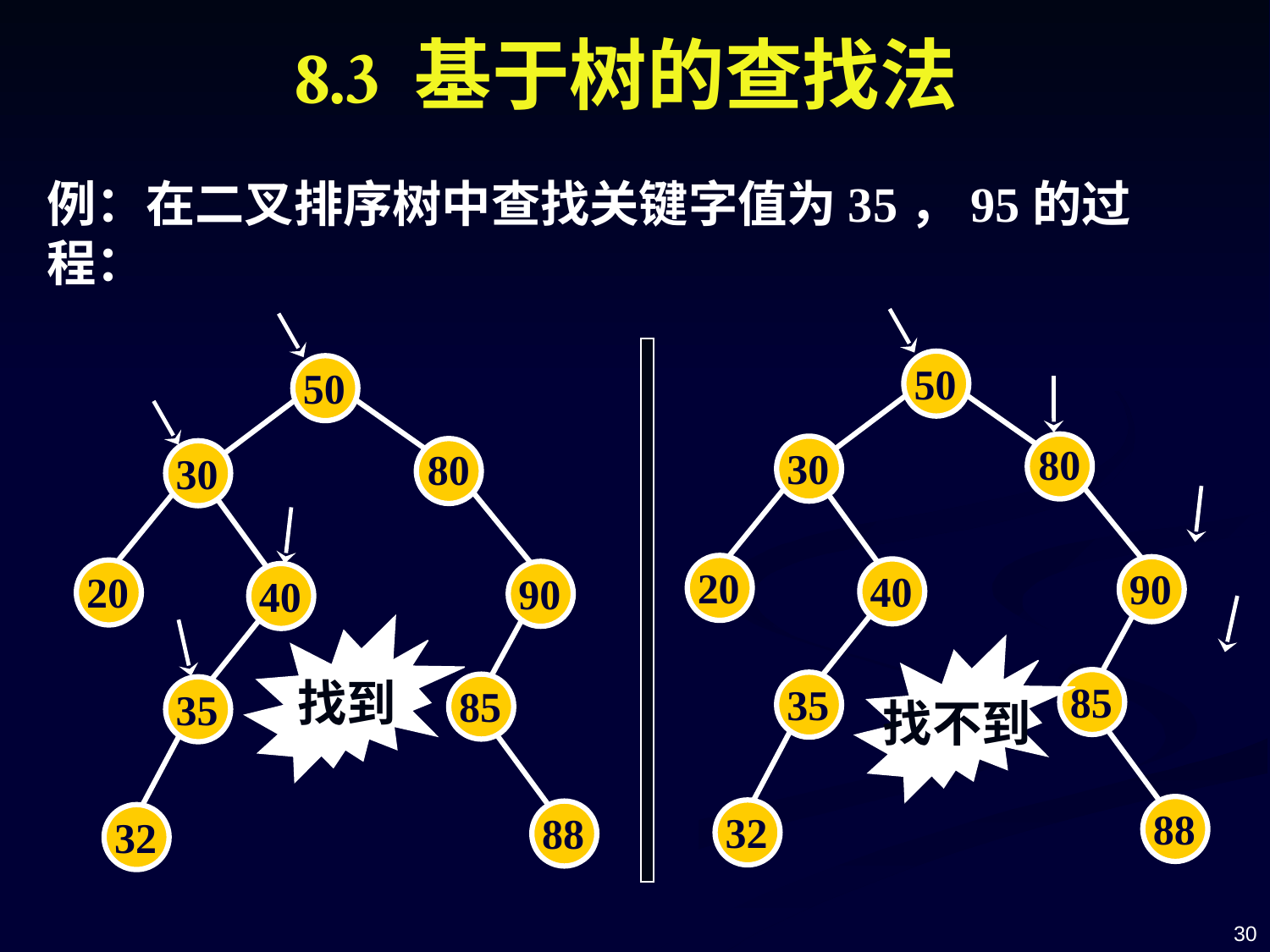

8.3 基于树的查找法
例：在二叉排序树中查找关键字值为35，95的过程：

50
50

80

30
80
30

20
90

40
20
90
40

找到

找不到

85

35
85
35

88

32
88
32
30